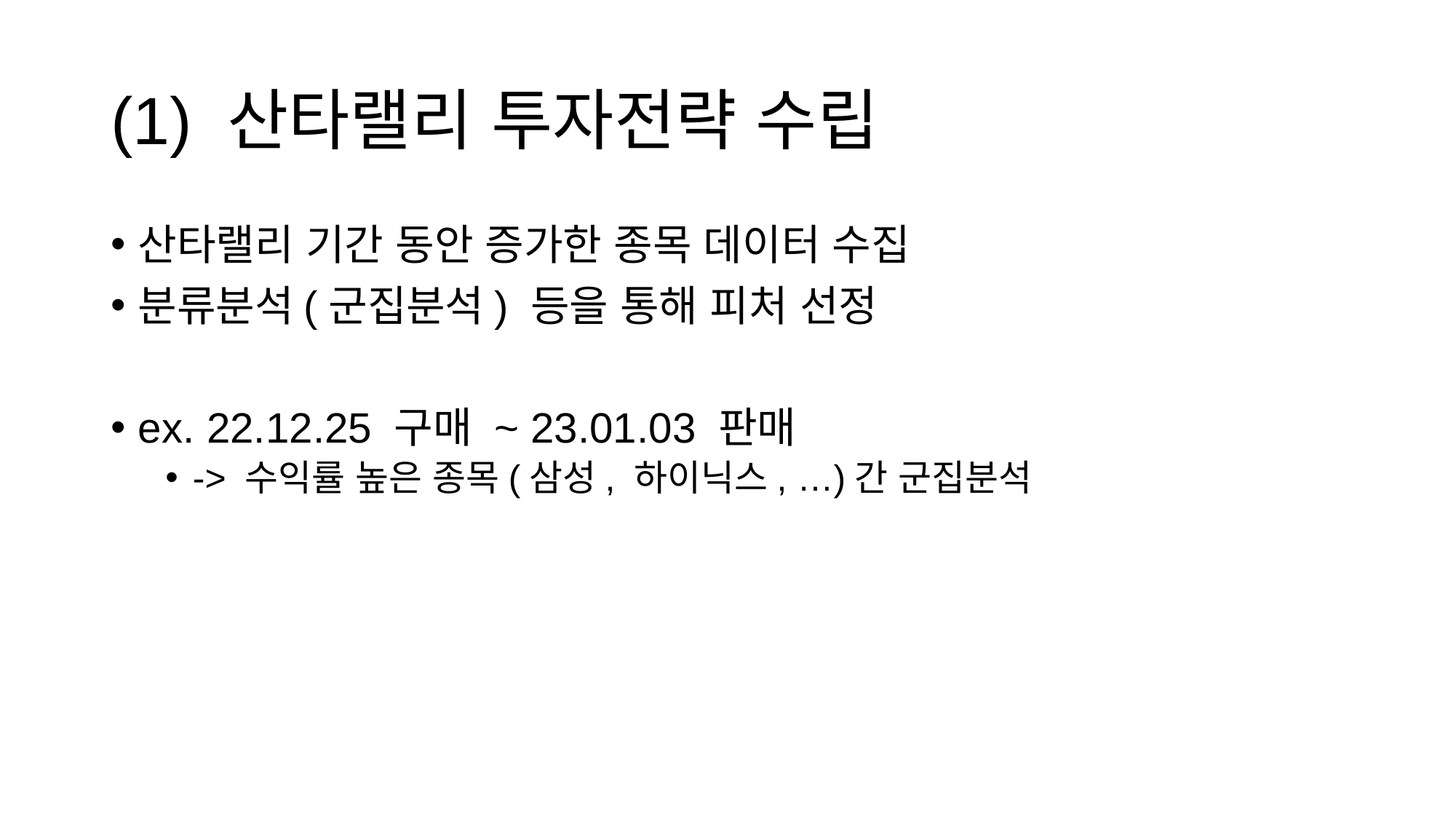

# (1) 산타랠리 투자전략 수립
산타랠리 기간 동안 증가한 종목 데이터 수집
분류분석(군집분석) 등을 통해 피처 선정

ex. 22.12.25 구매 ~ 23.01.03 판매
-> 수익률 높은 종목(삼성, 하이닉스, …)간 군집분석